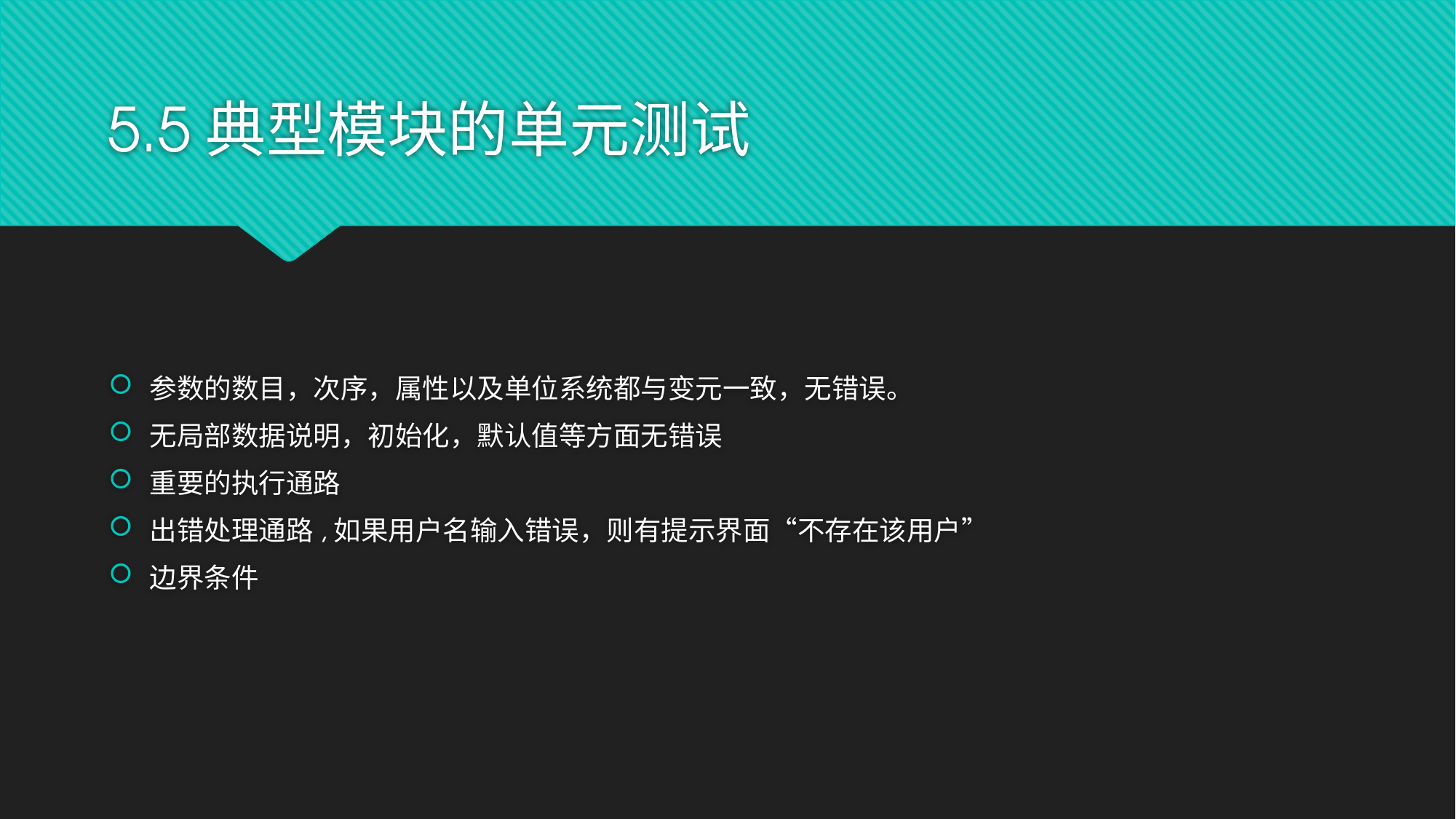

# 5.5典型模块的单元测试
参数的数目，次序，属性以及单位系统都与变元一致，无错误。
无局部数据说明，初始化，默认值等方面无错误
重要的执行通路
出错处理通路,如果用户名输入错误，则有提示界面“不存在该用户”
边界条件